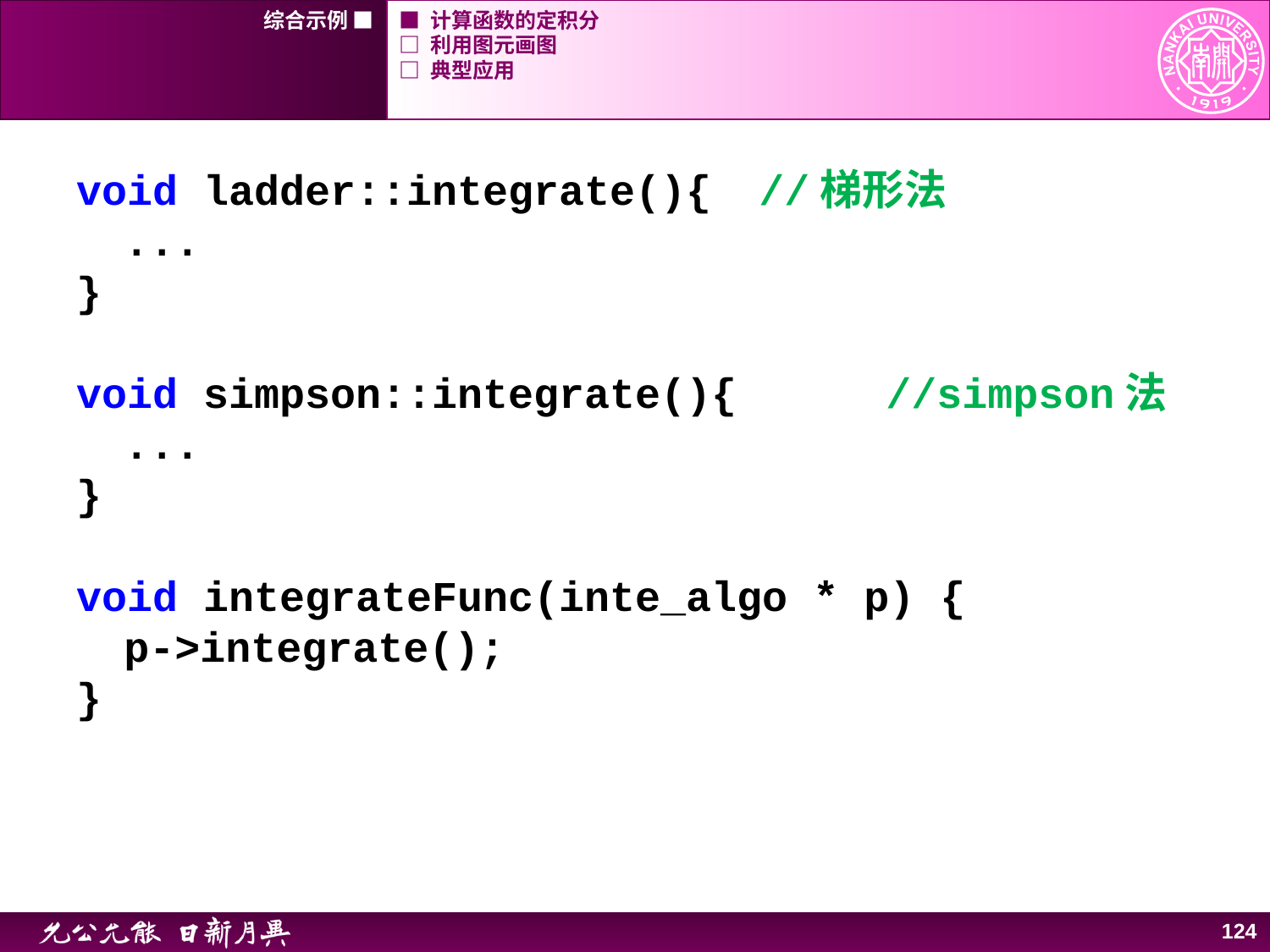

综合示例 ■
■ 计算函数的定积分

□ 利用图元画图

□ 典型应用

void ladder::integrate(){ 	//梯形法
	...
}

void simpson::integrate(){  	//simpson法
	...
}

void integrateFunc(inte_algo * p) {
	p->integrate();
}

124